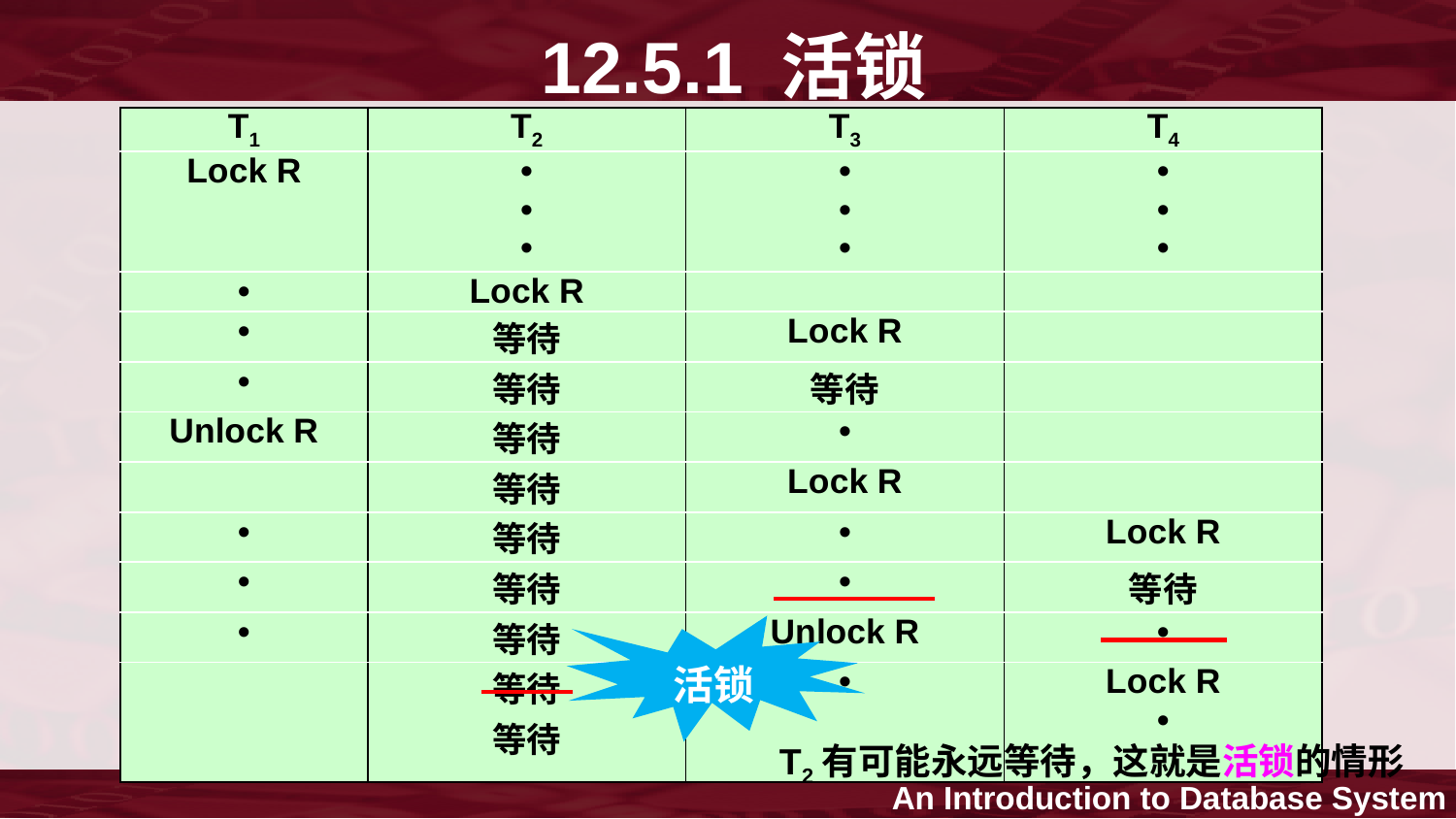

12.5.1 活锁
| T1 | T2 | T3 | T4 |
| --- | --- | --- | --- |
| Lock R | • • • | • • • | • • • |
| • | Lock R |  |  |
| • | 等待 | Lock R |  |
| • | 等待 | 等待 |  |
| Unlock R | 等待 | • |  |
|  | 等待 | Lock R |  |
| • | 等待 | • | Lock R |
| • | 等待 | • | 等待 |
| • | 等待 | Unlock R | • |
|  | 等待 等待 | • | Lock R • |
活锁
T2有可能永远等待，这就是活锁的情形